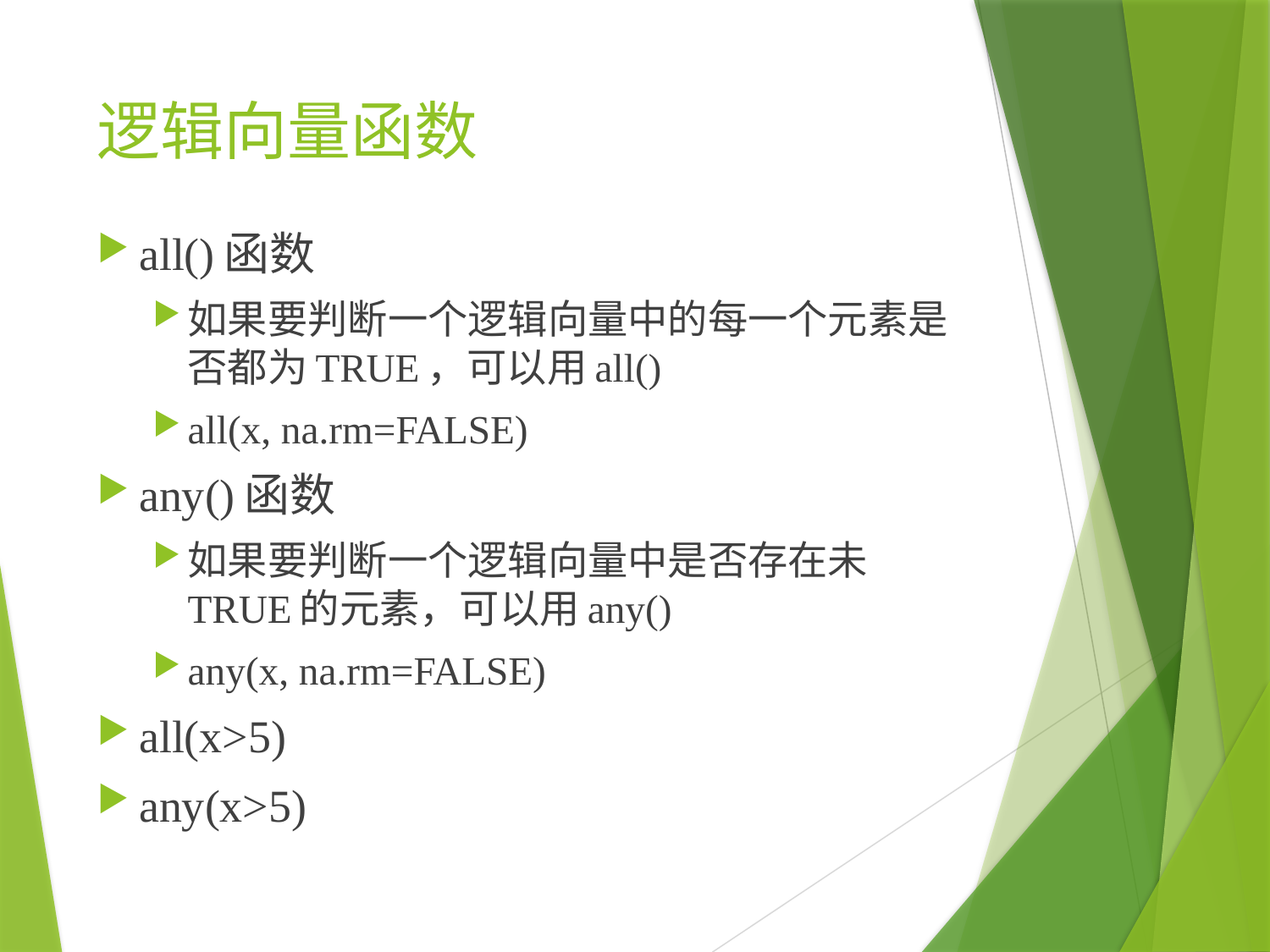

# 逻辑向量函数
all()函数
如果要判断一个逻辑向量中的每一个元素是否都为TRUE，可以用all()
all(x, na.rm=FALSE)
any()函数
如果要判断一个逻辑向量中是否存在未TRUE的元素，可以用any()
any(x, na.rm=FALSE)
all(x>5)
any(x>5)